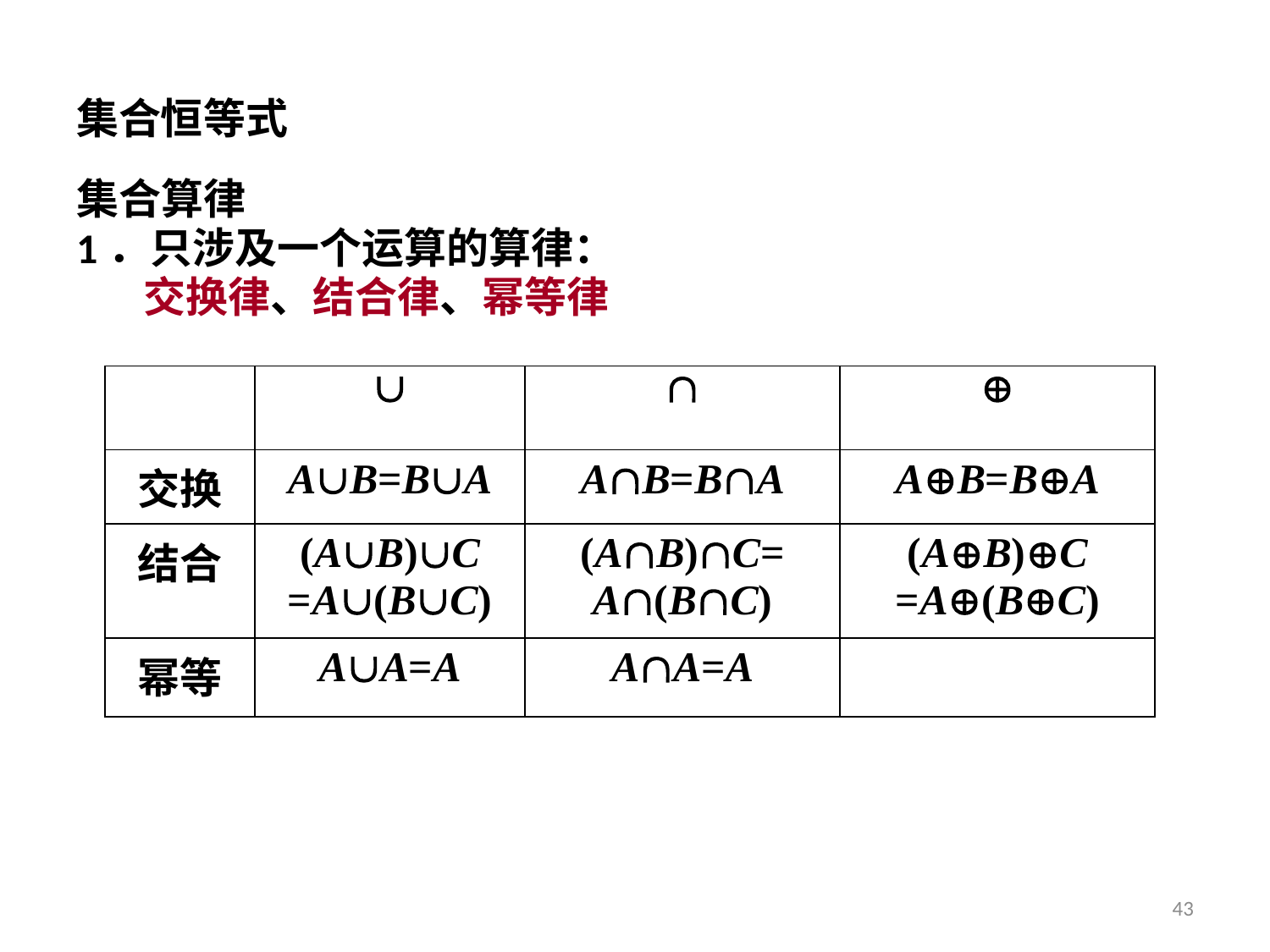

# 集合恒等式
集合算律
1．只涉及一个运算的算律：
      交换律、结合律、幂等律
|  | ∪ | ∩ | ⊕ |
| --- | --- | --- | --- |
| 交换 | A∪B=B∪A | A∩B=B∩A | A⊕B=B⊕A |
| 结合 | (A∪B)∪C =A∪(B∪C) | (A∩B)∩C= A∩(B∩C) | (A⊕B)⊕C =A⊕(B⊕C) |
| 幂等 | A∪A=A | A∩A=A |  |
43